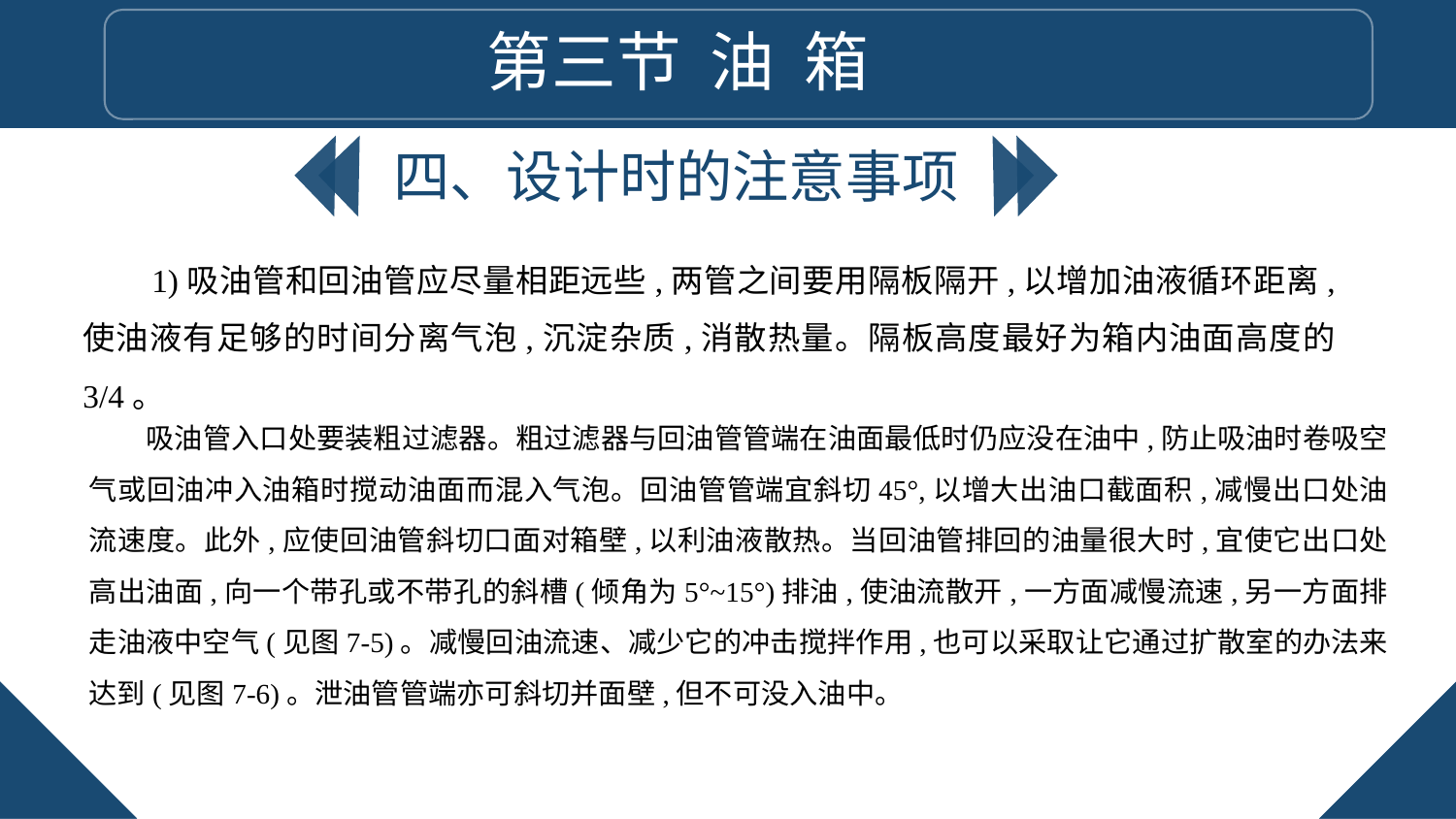

第三节  油  箱
四、设计时的注意事项

1)吸油管和回油管应尽量相距远些,两管之间要用隔板隔开,以增加油液循环距离,使油液有足够的时间分离气泡,沉淀杂质,消散热量。隔板高度最好为箱内油面高度的3/4。
吸油管入口处要装粗过滤器。粗过滤器与回油管管端在油面最低时仍应没在油中,防止吸油时卷吸空气或回油冲入油箱时搅动油面而混入气泡。回油管管端宜斜切45°,以增大出油口截面积,减慢出口处油流速度。此外,应使回油管斜切口面对箱壁,以利油液散热。当回油管排回的油量很大时,宜使它出口处高出油面,向一个带孔或不带孔的斜槽(倾角为5°~15°)排油,使油流散开,一方面减慢流速,另一方面排走油液中空气(见图7-5)。减慢回油流速、减少它的冲击搅拌作用,也可以采取让它通过扩散室的办法来达到(见图7-6)。泄油管管端亦可斜切并面壁,但不可没入油中。